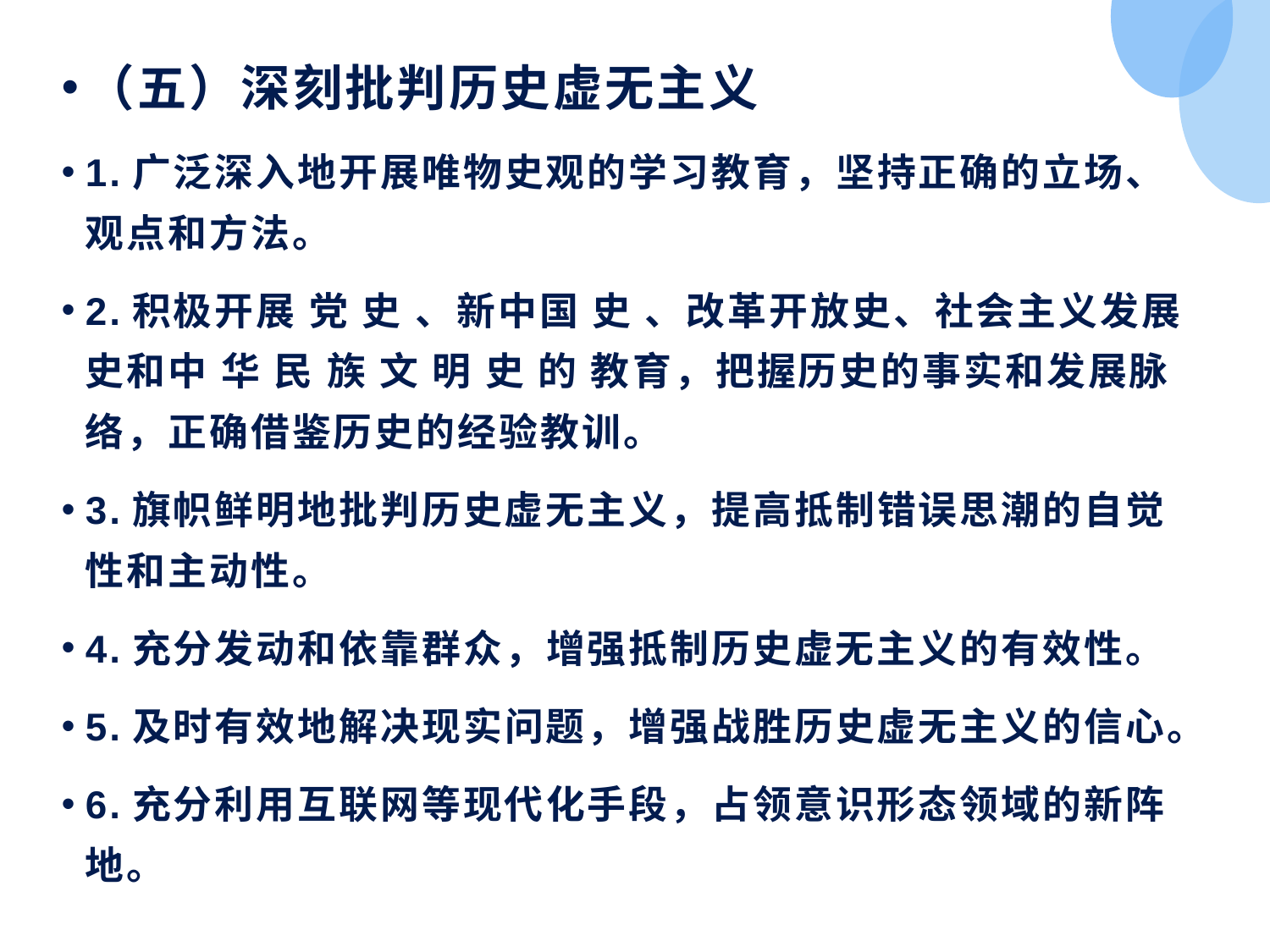

（五）深刻批判历史虚无主义
1.广泛深入地开展唯物史观的学习教育，坚持正确的立场、观点和方法。
2.积极开展 党 史 、新中国 史 、改革开放史、社会主义发展史和中 华 民 族 文 明 史 的 教育，把握历史的事实和发展脉络，正确借鉴历史的经验教训。
3.旗帜鲜明地批判历史虚无主义，提高抵制错误思潮的自觉性和主动性。
4.充分发动和依靠群众，增强抵制历史虚无主义的有效性。
5.及时有效地解决现实问题，增强战胜历史虚无主义的信心。
6.充分利用互联网等现代化手段，占领意识形态领域的新阵地。